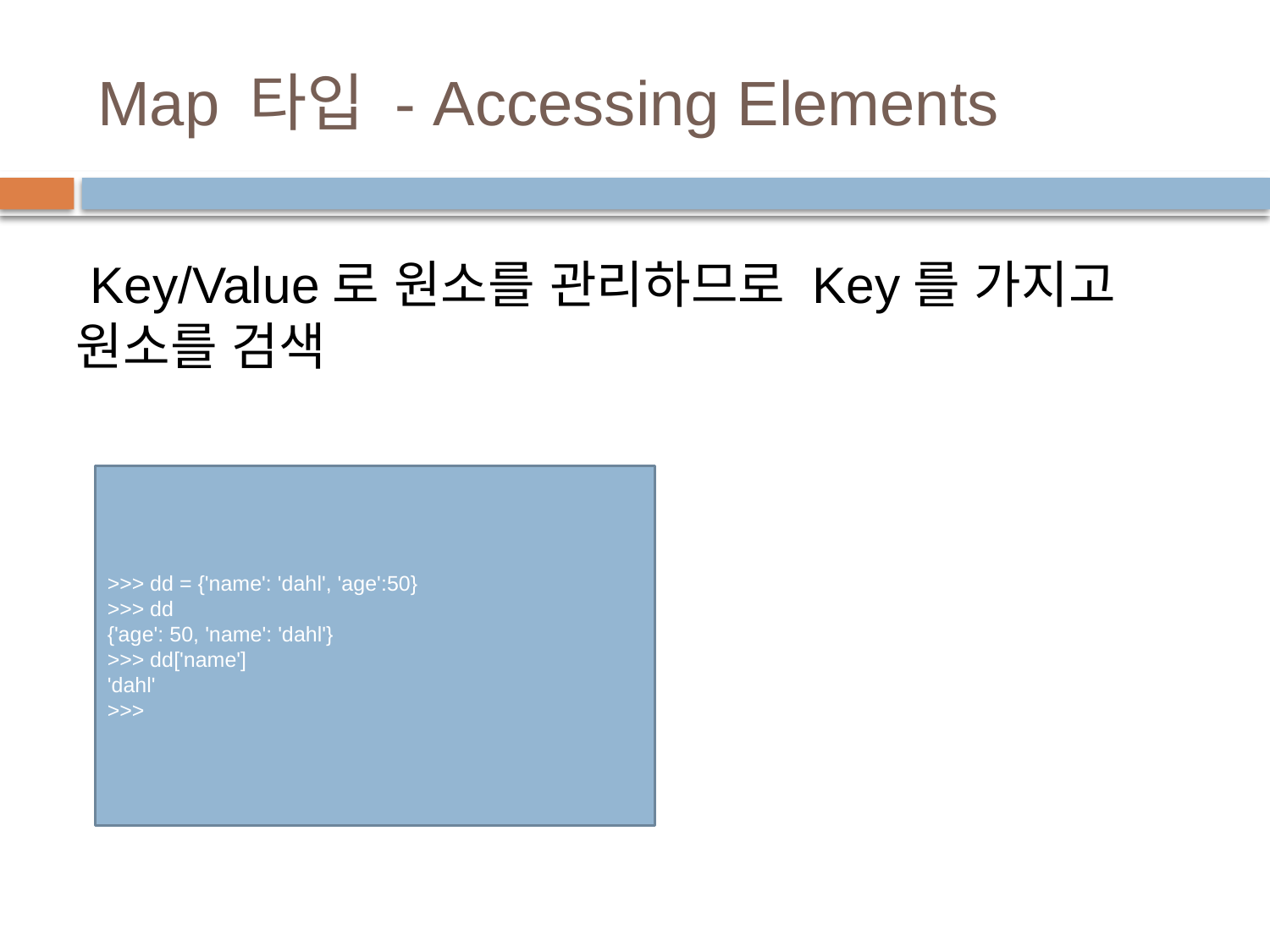

# Map 타입 - Accessing Elements
 Key/Value로 원소를 관리하므로 Key를 가지고 원소를 검색
>>> dd = {'name': 'dahl', 'age':50}
>>> dd
{'age': 50, 'name': 'dahl'}
>>> dd['name']
'dahl'
>>>